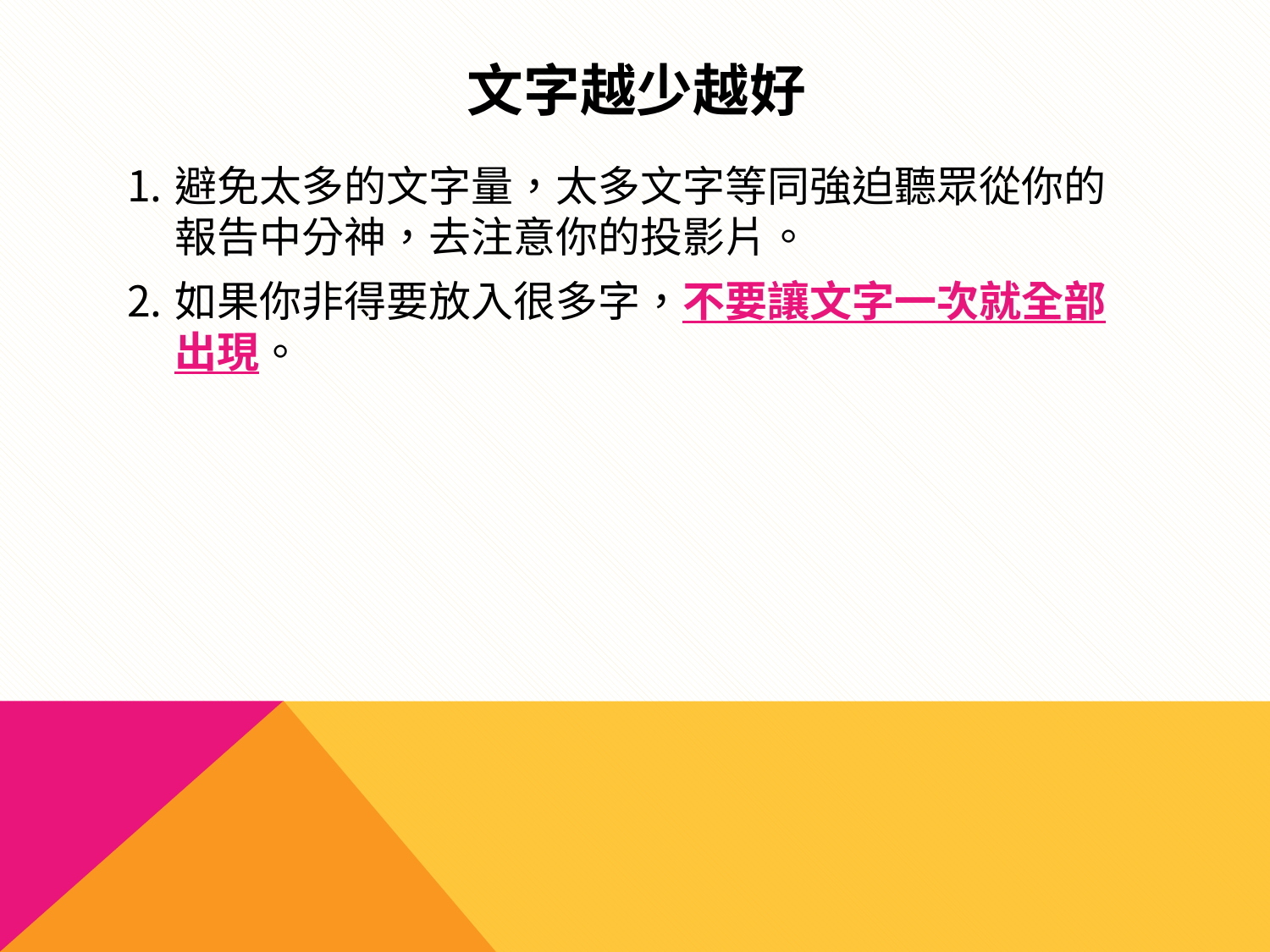

# 文字越少越好
避免太多的文字量，太多文字等同強迫聽眾從你的報告中分神，去注意你的投影片。
如果你非得要放入很多字，不要讓文字一次就全部出現。